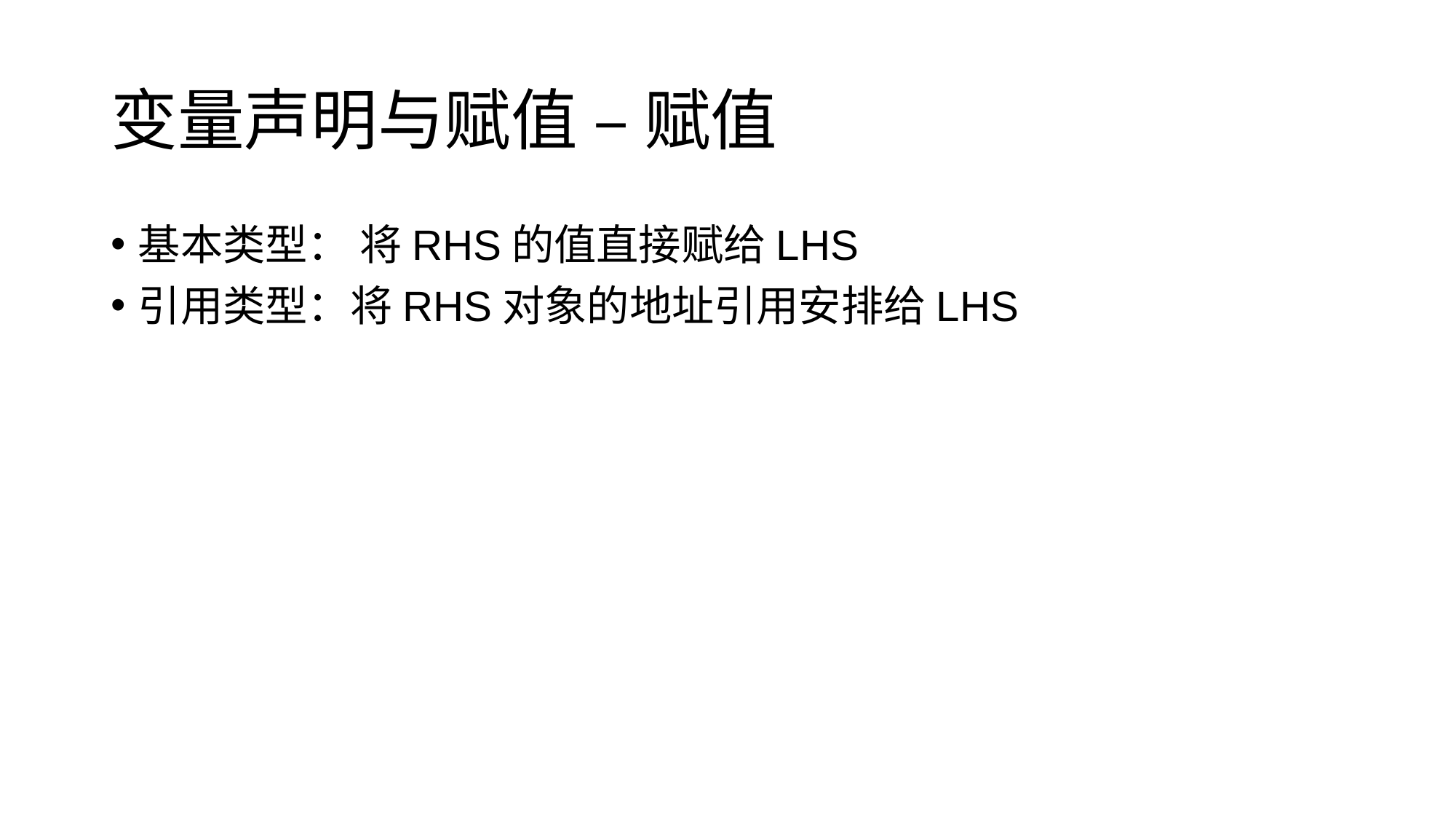

# 变量声明与赋值 – 赋值
基本类型： 将RHS的值直接赋给LHS
引用类型：将RHS对象的地址引用安排给LHS